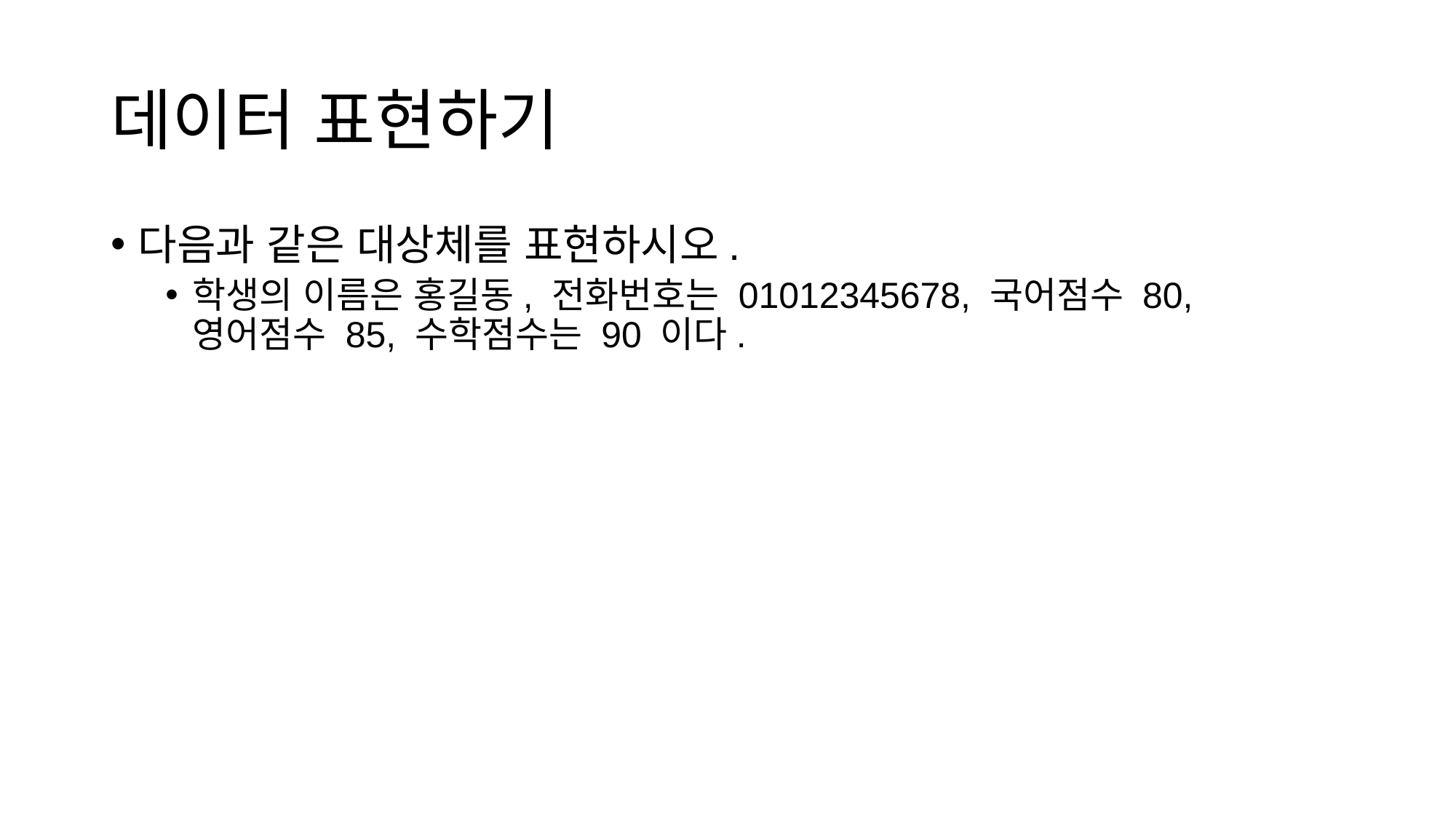

# 데이터 표현하기
다음과 같은 대상체를 표현하시오.
학생의 이름은 홍길동, 전화번호는 01012345678, 국어점수 80, 영어점수 85, 수학점수는 90 이다.